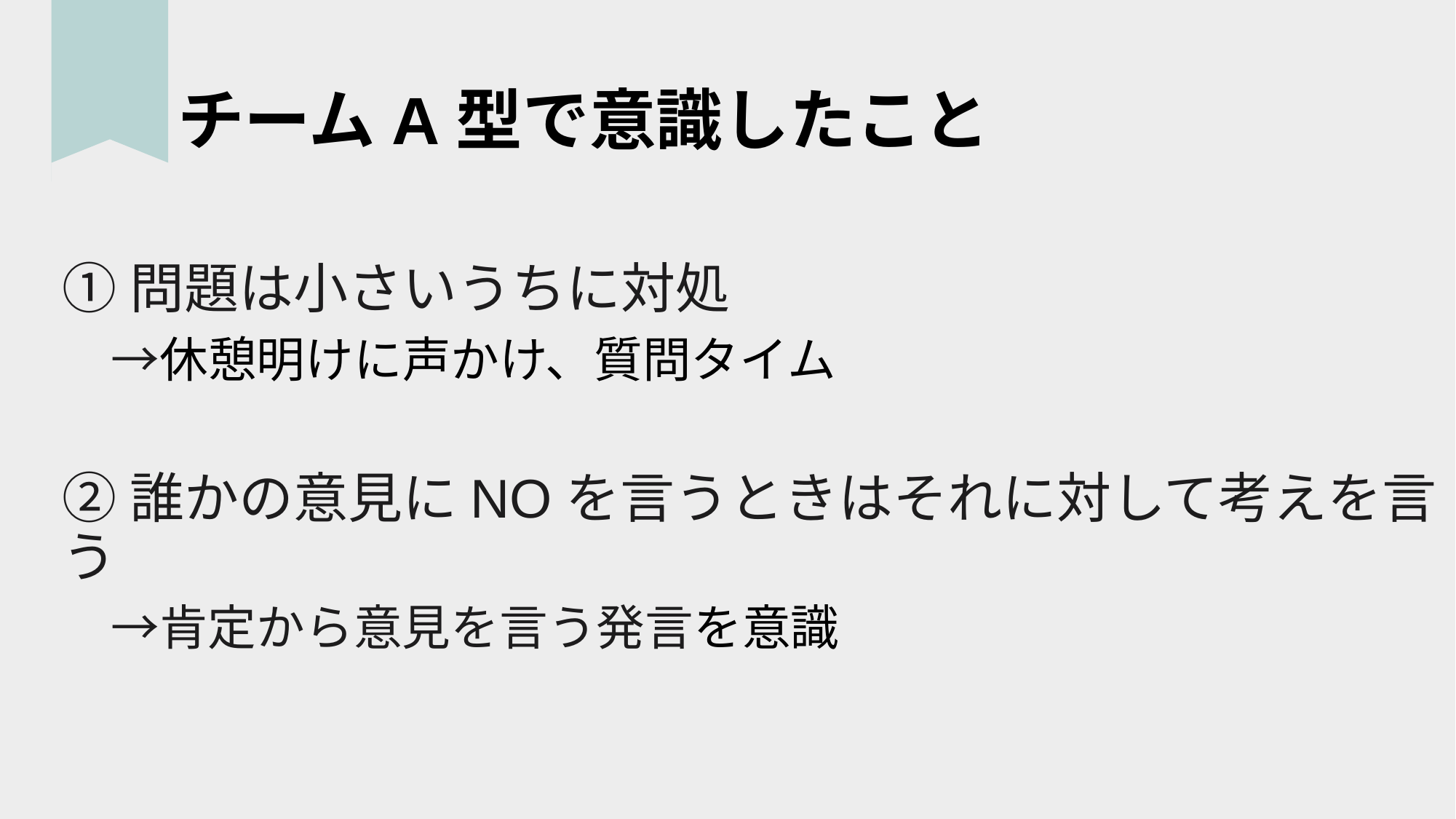

# チームA型で意識したこと
①問題は小さいうちに対処
　→休憩明けに声かけ、質問タイム

②誰かの意見にNOを言うときはそれに対して考えを言う
　→肯定から意見を言う発言を意識